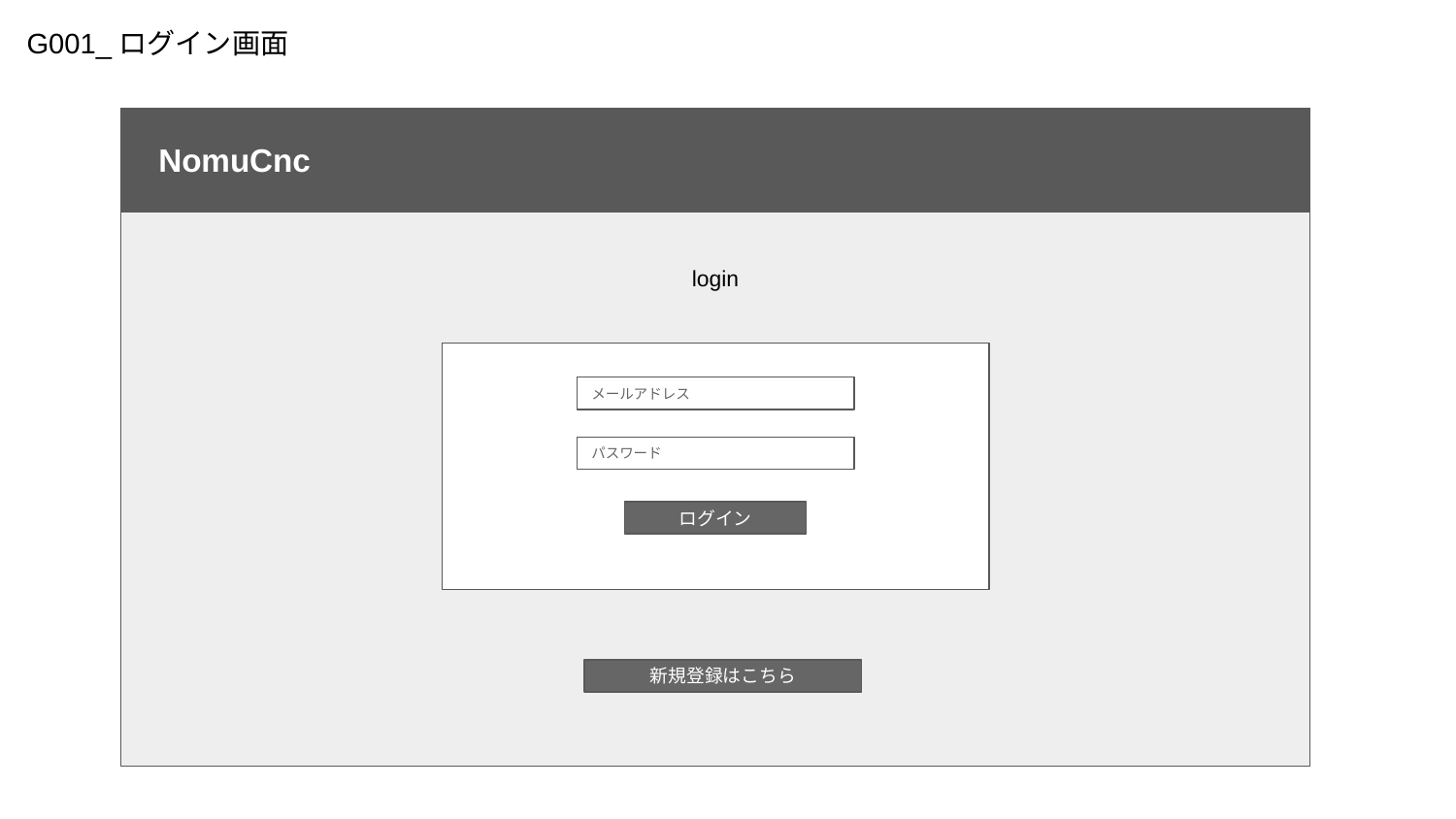

G001_ログイン画面

NomuCnc
login

メールアドレス
パスワード
ログイン
新規登録はこちら